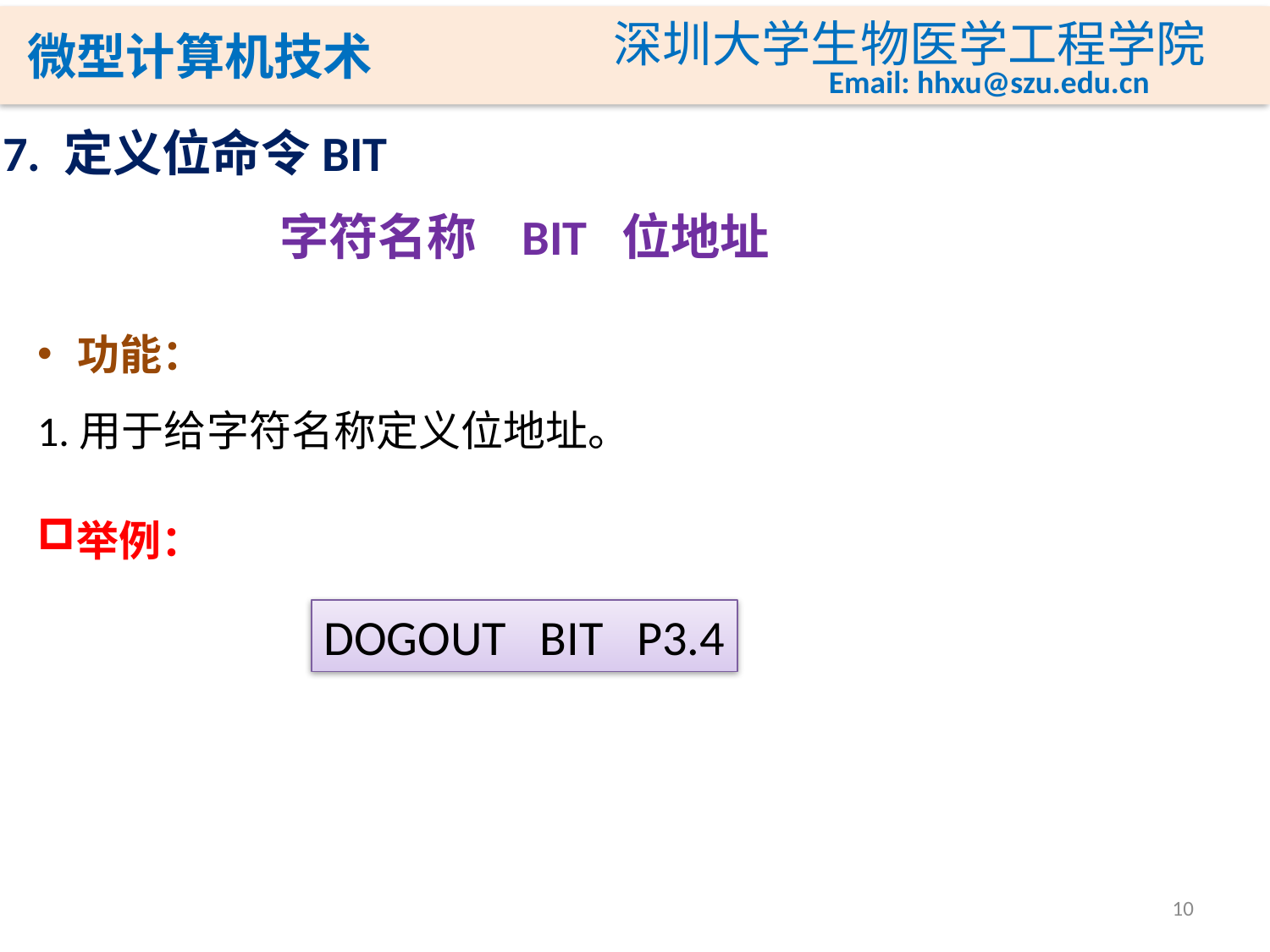

7. 定义位命令BIT
字符名称   BIT  位地址
功能：
1.用于给字符名称定义位地址。
举例：
DOGOUT   BIT   P3.4
10